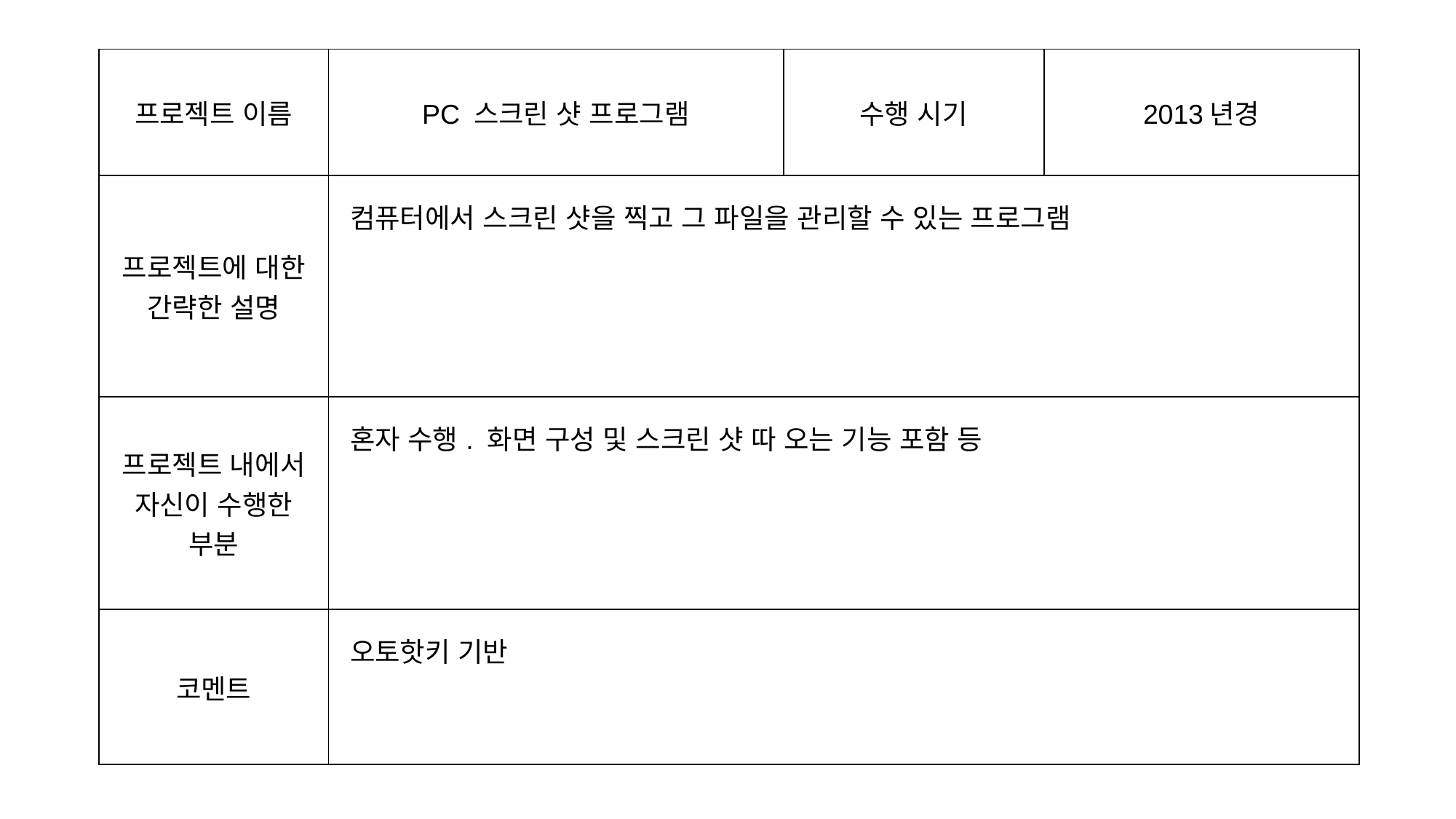

| 프로젝트 이름 | PC 스크린 샷 프로그램 | 수행 시기 | 2013년경 |
| --- | --- | --- | --- |
| 프로젝트에 대한 간략한 설명 | 컴퓨터에서 스크린 샷을 찍고 그 파일을 관리할 수 있는 프로그램 |  |  |
| 프로젝트 내에서 자신이 수행한 부분 | 혼자 수행. 화면 구성 및 스크린 샷 따 오는 기능 포함 등 |  |  |
| 코멘트 | 오토핫키 기반 |  |  |